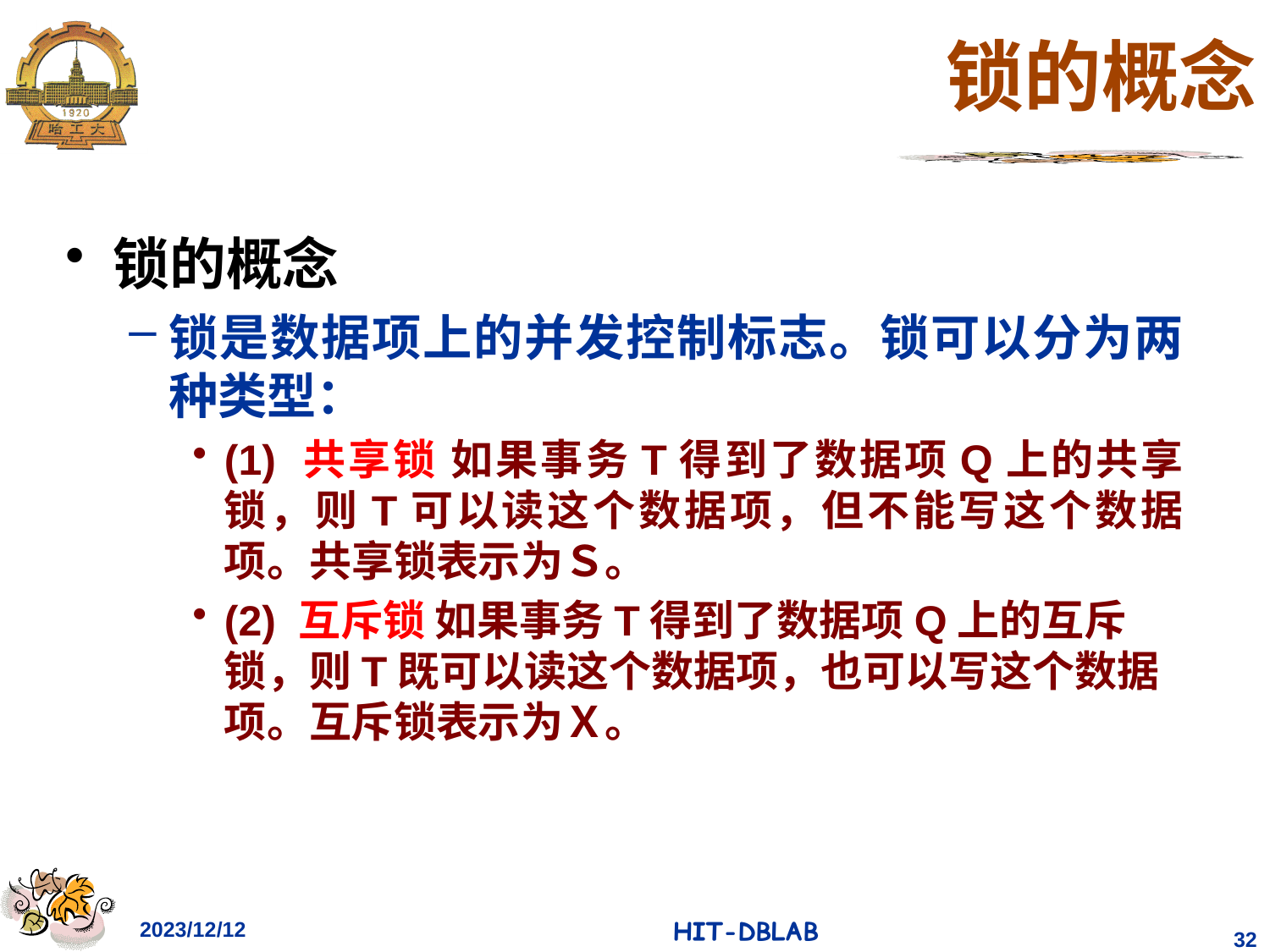

# 锁的概念
锁的概念
锁是数据项上的并发控制标志。锁可以分为两种类型：
(1) 共享锁 如果事务T得到了数据项Q上的共享锁，则T可以读这个数据项，但不能写这个数据项。共享锁表示为Ｓ。
(2) 互斥锁 如果事务T得到了数据项Q上的互斥锁，则T既可以读这个数据项，也可以写这个数据项。互斥锁表示为Ｘ。
2023/12/12
HIT-DBLAB
32